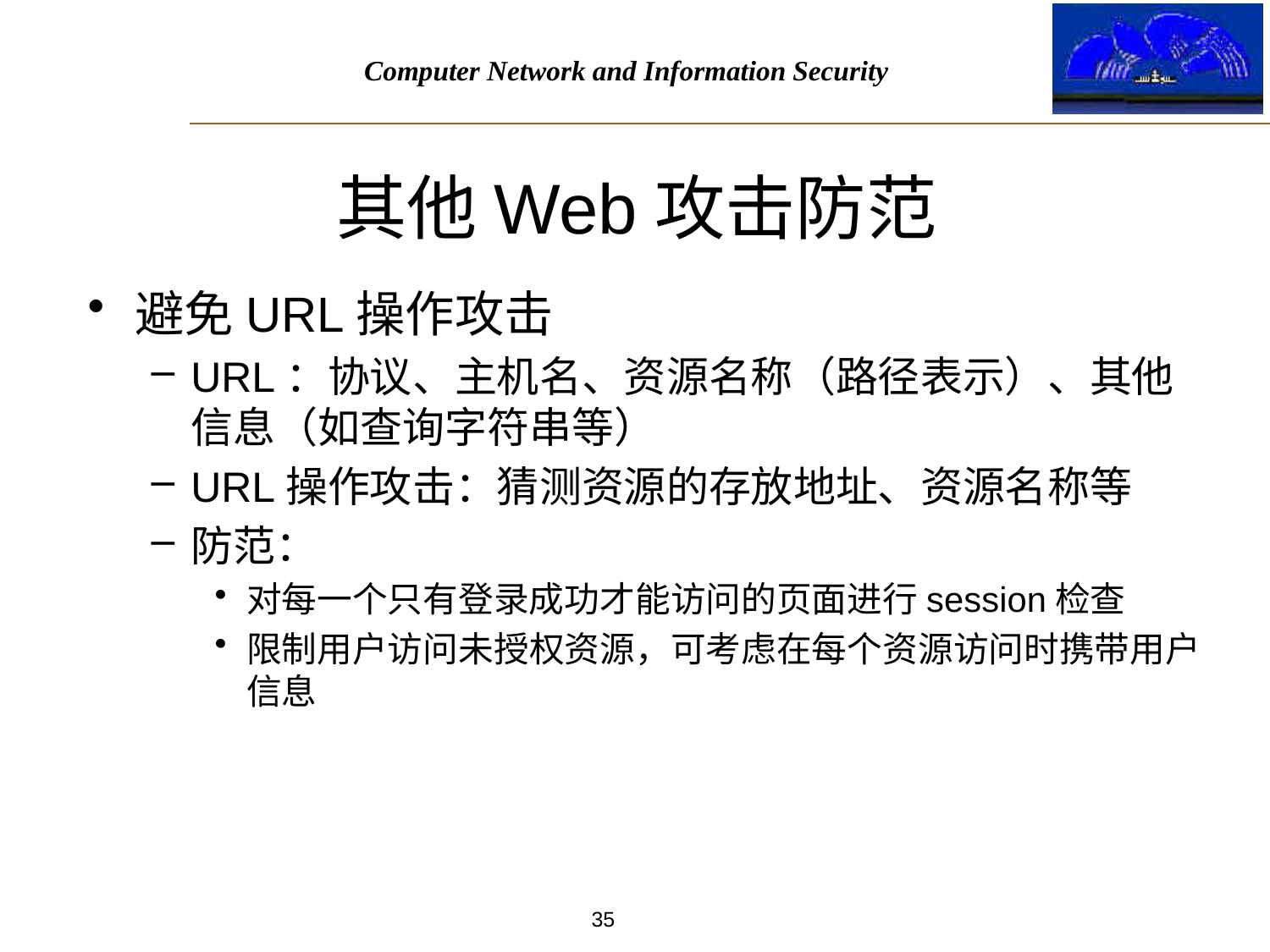

其他Web攻击防范
避免URL操作攻击
URL：协议、主机名、资源名称（路径表示）、其他信息（如查询字符串等）
URL操作攻击：猜测资源的存放地址、资源名称等
防范：
对每一个只有登录成功才能访问的页面进行session检查
限制用户访问未授权资源，可考虑在每个资源访问时携带用户信息
35